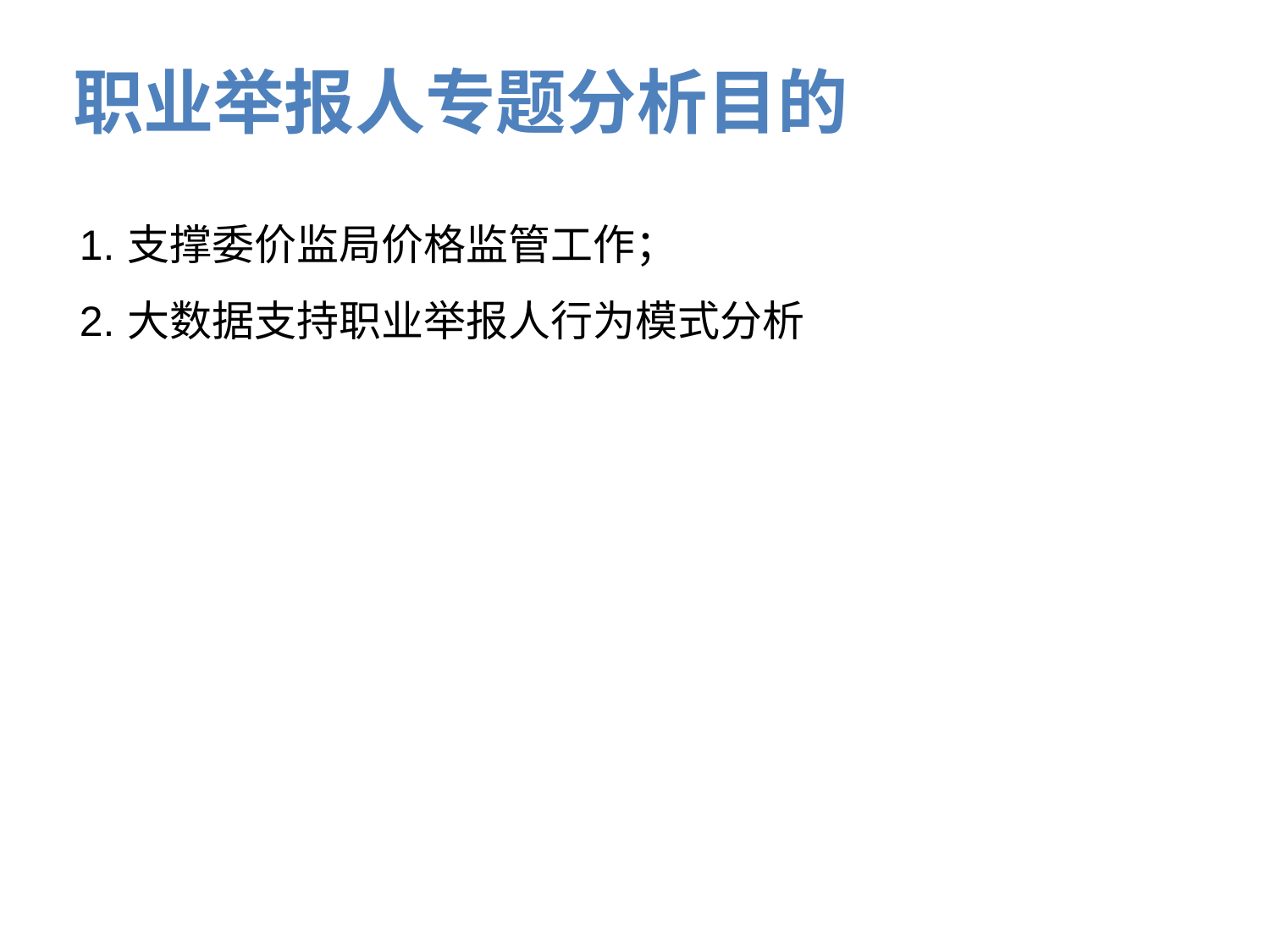

职业举报人专题分析目的
支撑委价监局价格监管工作；
大数据支持职业举报人行为模式分析